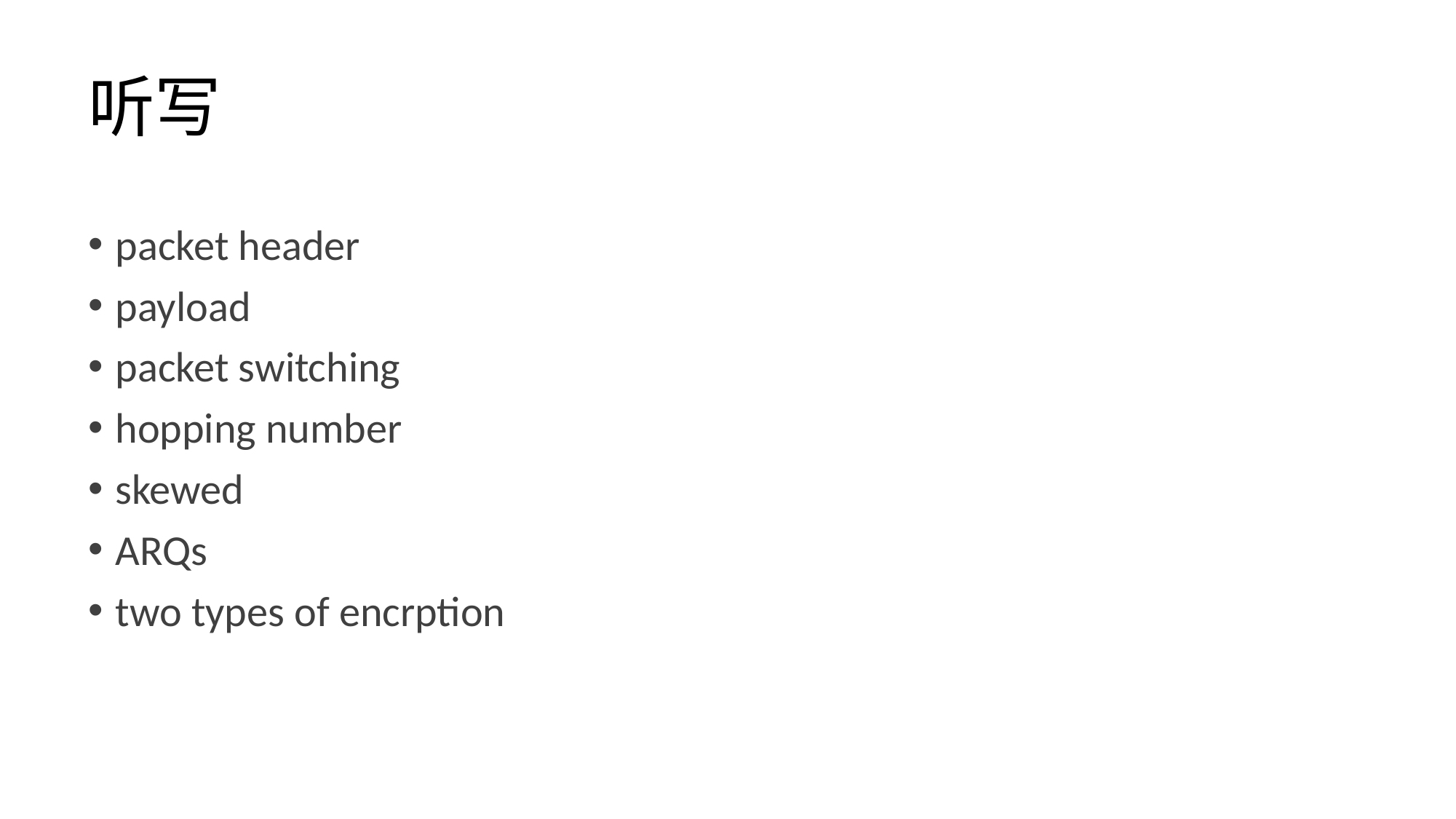

# 听写
packet header
payload
packet switching
hopping number
skewed
ARQs
two types of encrption